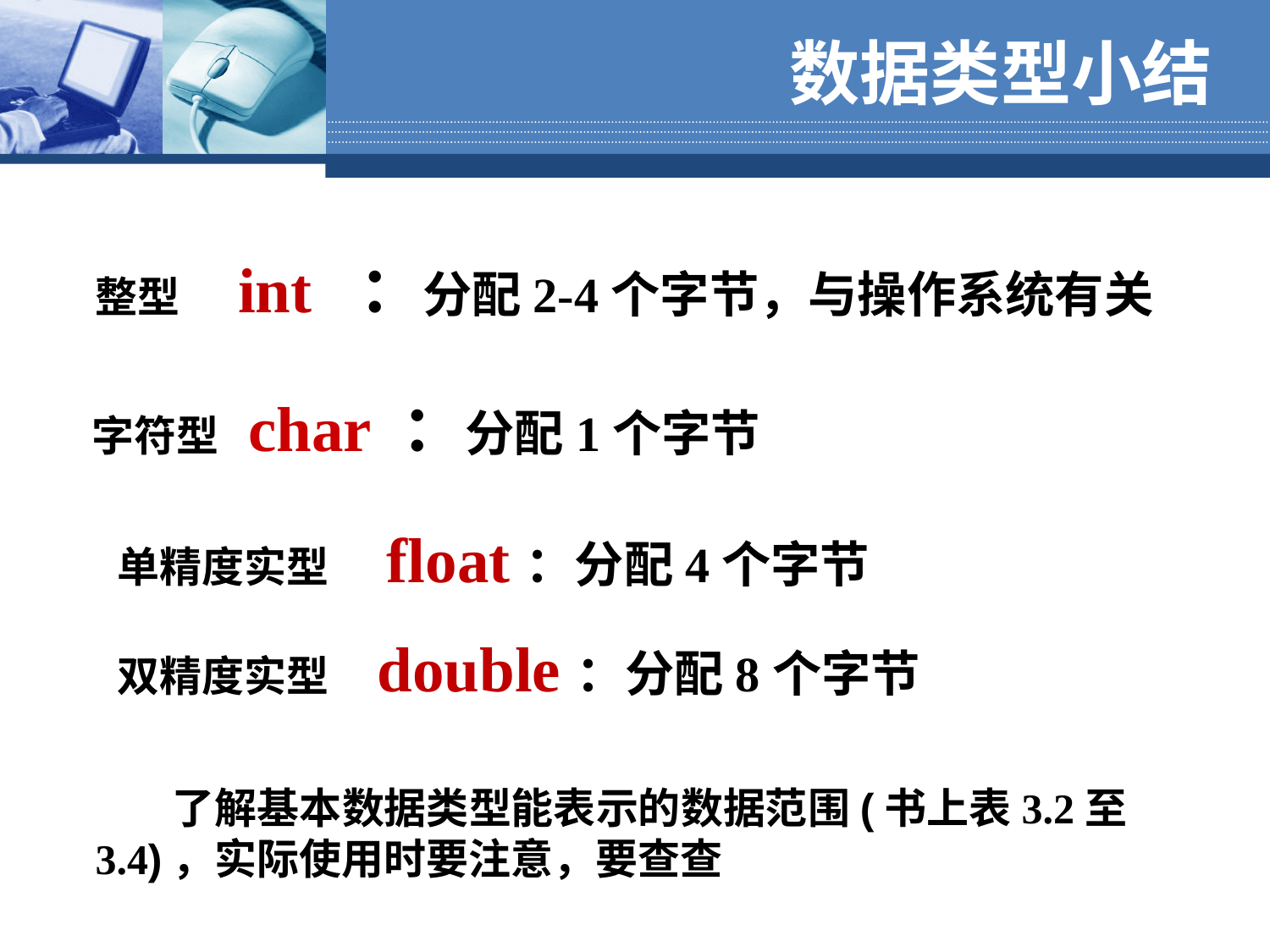

数据类型小结
整型    int  ：分配2-4个字节，与操作系统有关
字符型  char ：分配1个字节
单精度实型     float：分配4个字节
双精度实型    double：分配8个字节
了解基本数据类型能表示的数据范围(书上表3.2至3.4)，实际使用时要注意，要查查